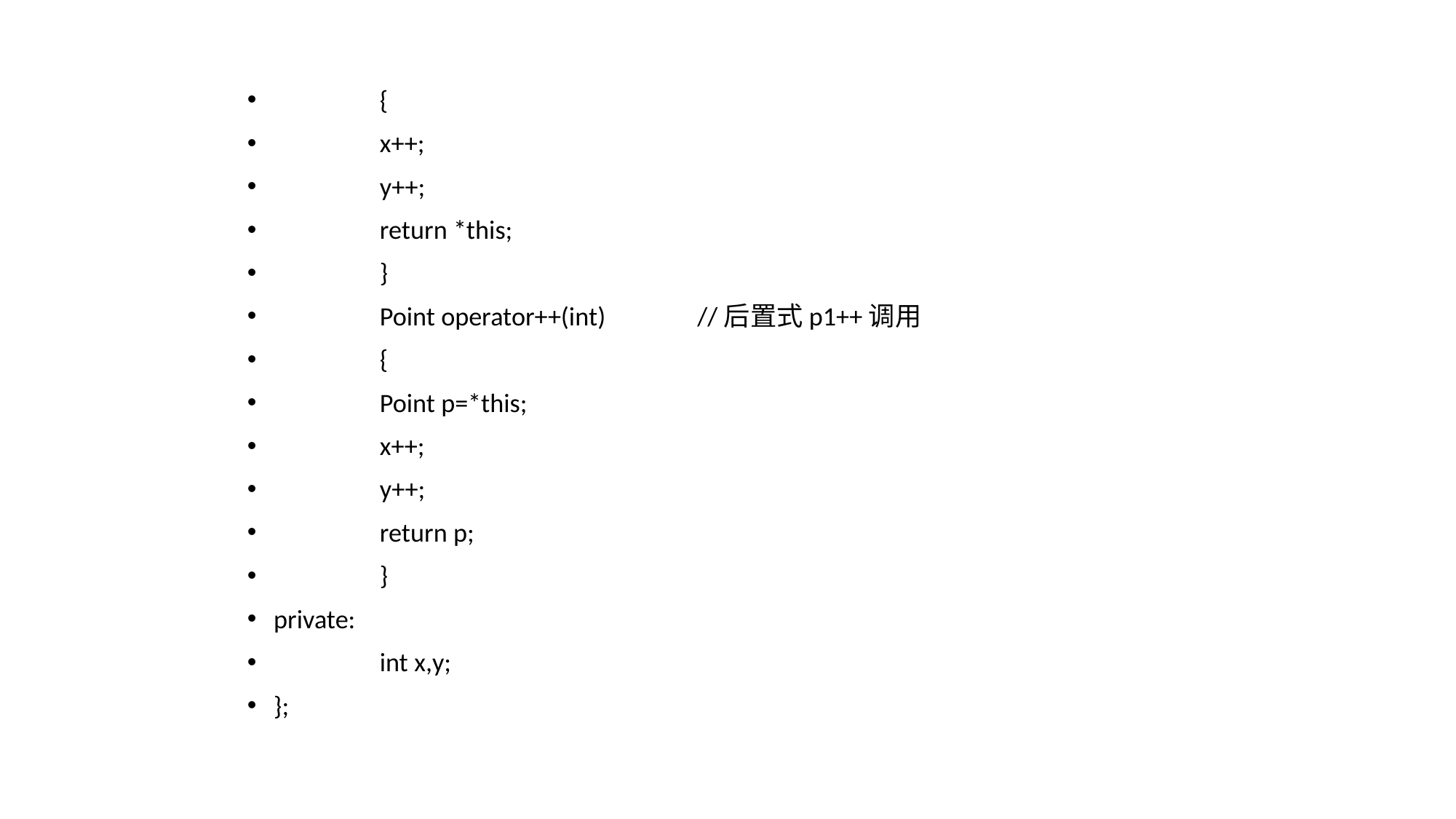

{
		x++;
		y++;
		return *this;
	}
	Point operator++(int)  	//后置式p1++调用
	{
		Point p=*this;
		x++;
		y++;
		return p;
	}
private:
	int x,y;
};